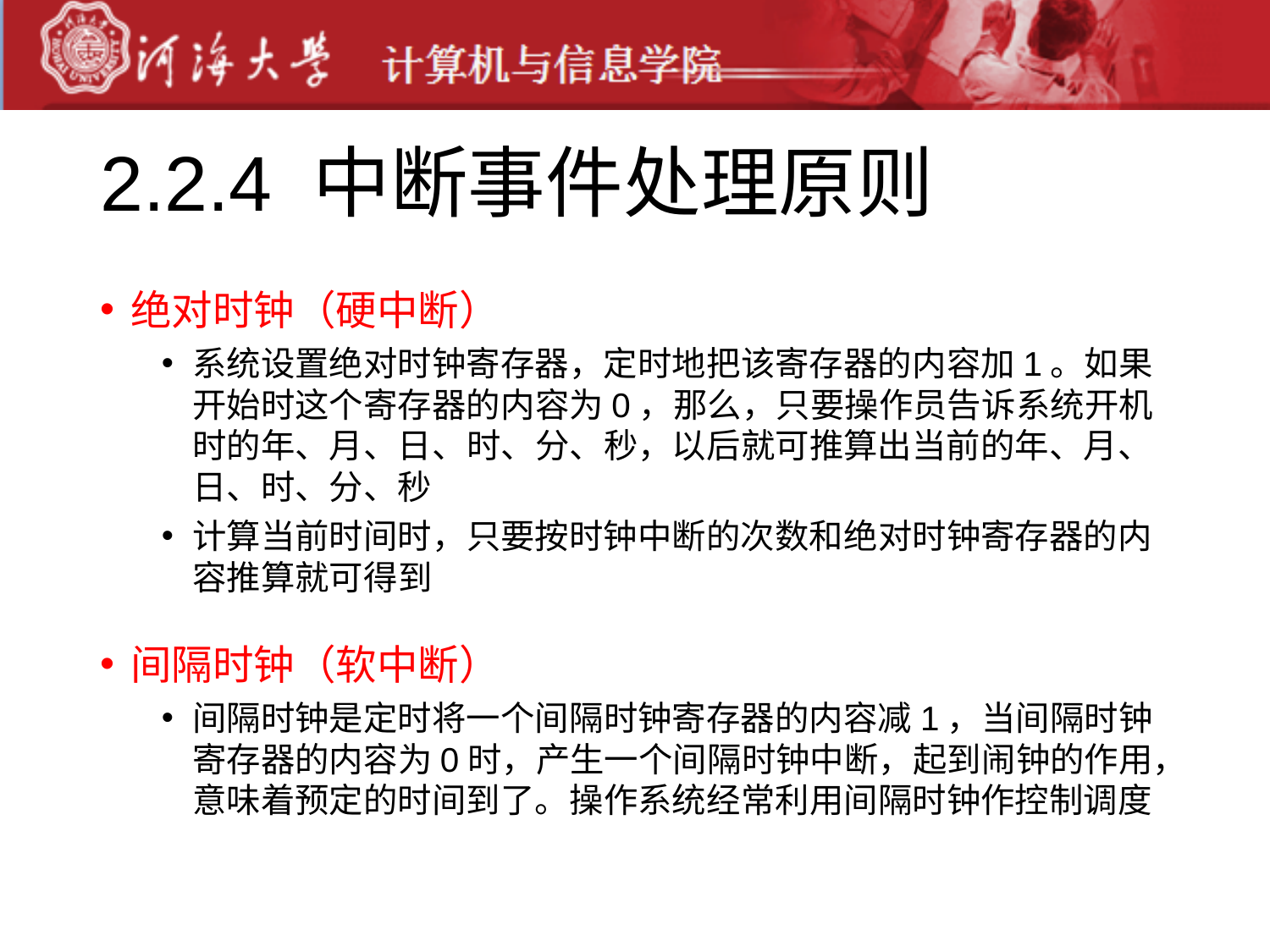

# 2.2.4 中断事件处理原则
绝对时钟（硬中断）
系统设置绝对时钟寄存器，定时地把该寄存器的内容加1。如果开始时这个寄存器的内容为0，那么，只要操作员告诉系统开机时的年、月、日、时、分、秒，以后就可推算出当前的年、月、日、时、分、秒
计算当前时间时，只要按时钟中断的次数和绝对时钟寄存器的内容推算就可得到
间隔时钟（软中断）
间隔时钟是定时将一个间隔时钟寄存器的内容减1，当间隔时钟寄存器的内容为0时，产生一个间隔时钟中断，起到闹钟的作用，意味着预定的时间到了。操作系统经常利用间隔时钟作控制调度